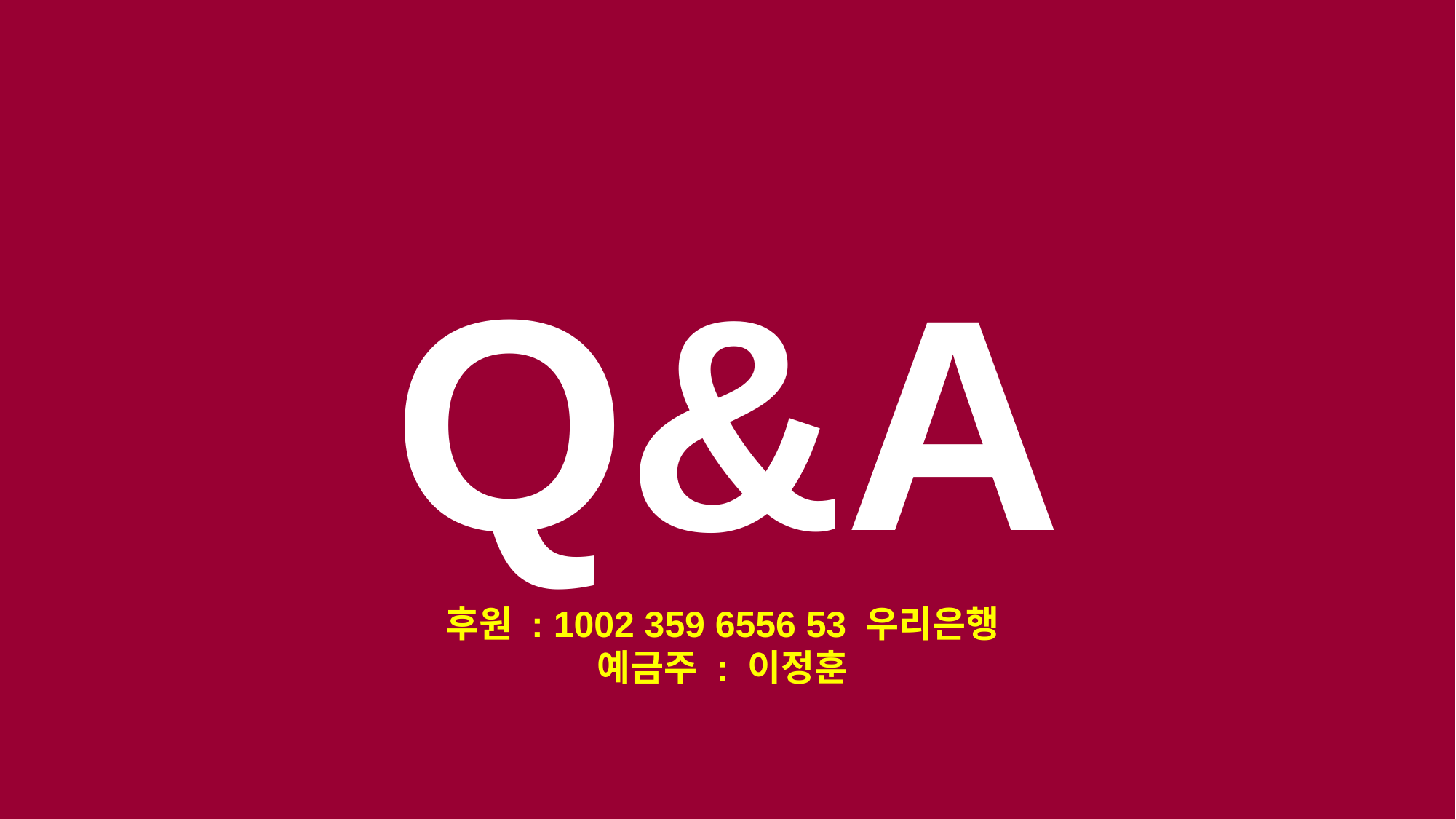

Q&A
후원 : 1002 359 6556 53 우리은행
예금주 : 이정훈